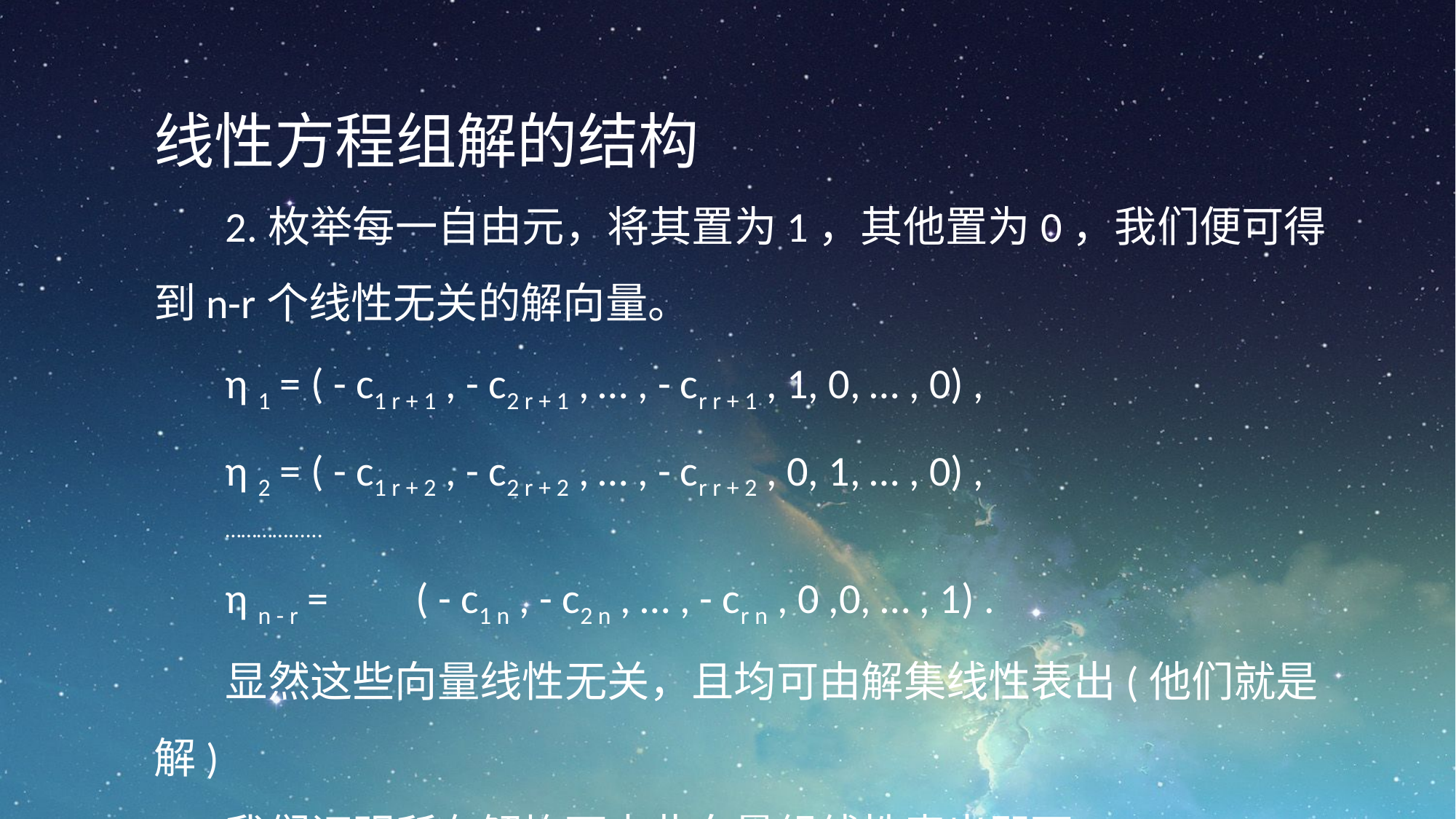

线性方程组解的结构
2.枚举每一自由元，将其置为1，其他置为0，我们便可得到n-r个线性无关的解向量。
η 1 = ( - c1 r + 1 , - c2 r + 1 , … , - cr r + 1 , 1, 0, … , 0) ,
η 2 = ( - c1 r + 2 , - c2 r + 2 , … , - cr r + 2 , 0, 1, … , 0) ,
…………......
η n - r =         ( - c1 n , - c2 n , … , - cr n , 0 ,0, … , 1) .
显然这些向量线性无关，且均可由解集线性表出(他们就是解)
我们证明所有解均可由此向量组线性表出即可。